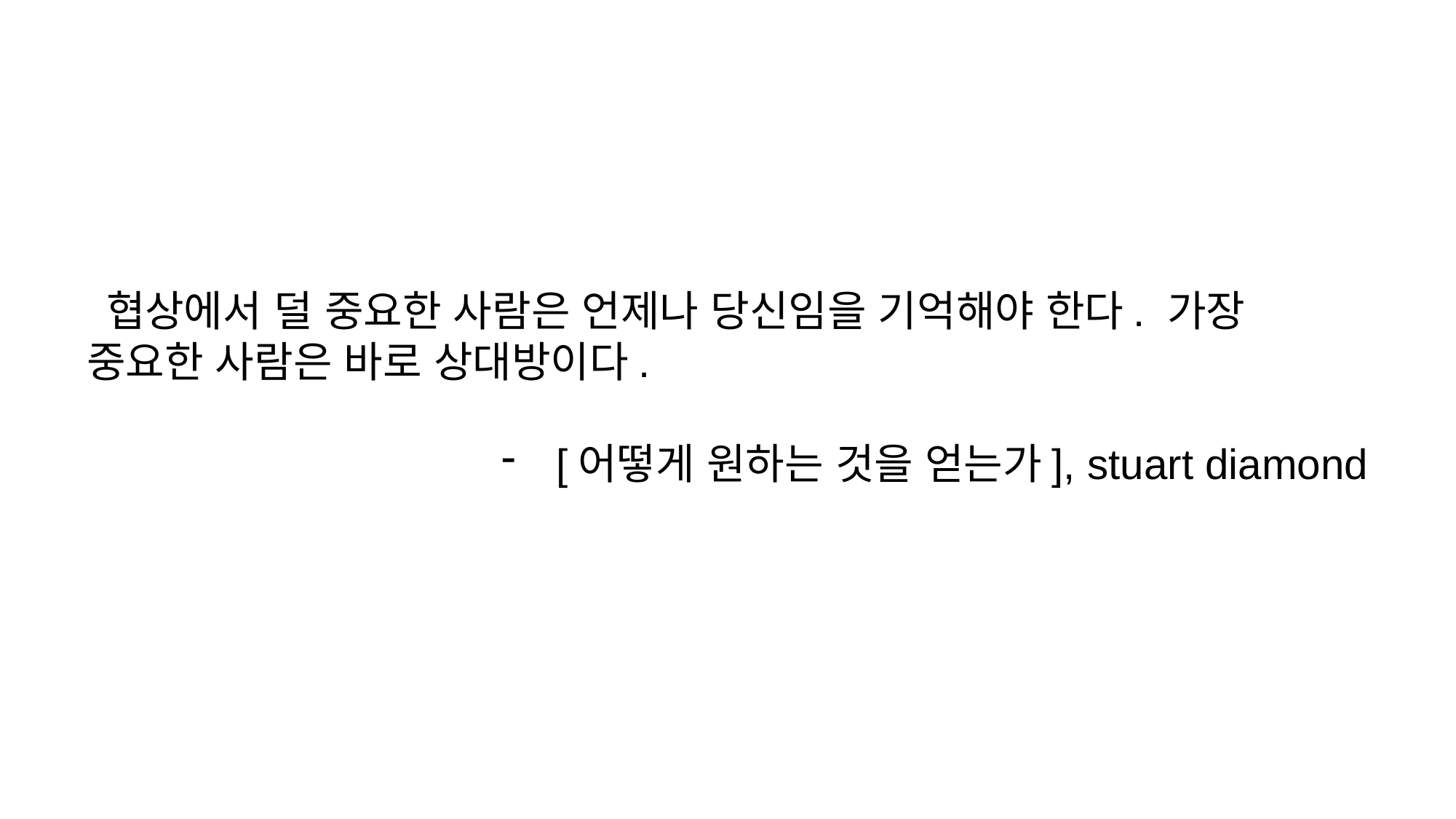

협상에서 덜 중요한 사람은 언제나 당신임을 기억해야 한다. 가장 중요한 사람은 바로 상대방이다.

[어떻게 원하는 것을 얻는가], stuart diamond